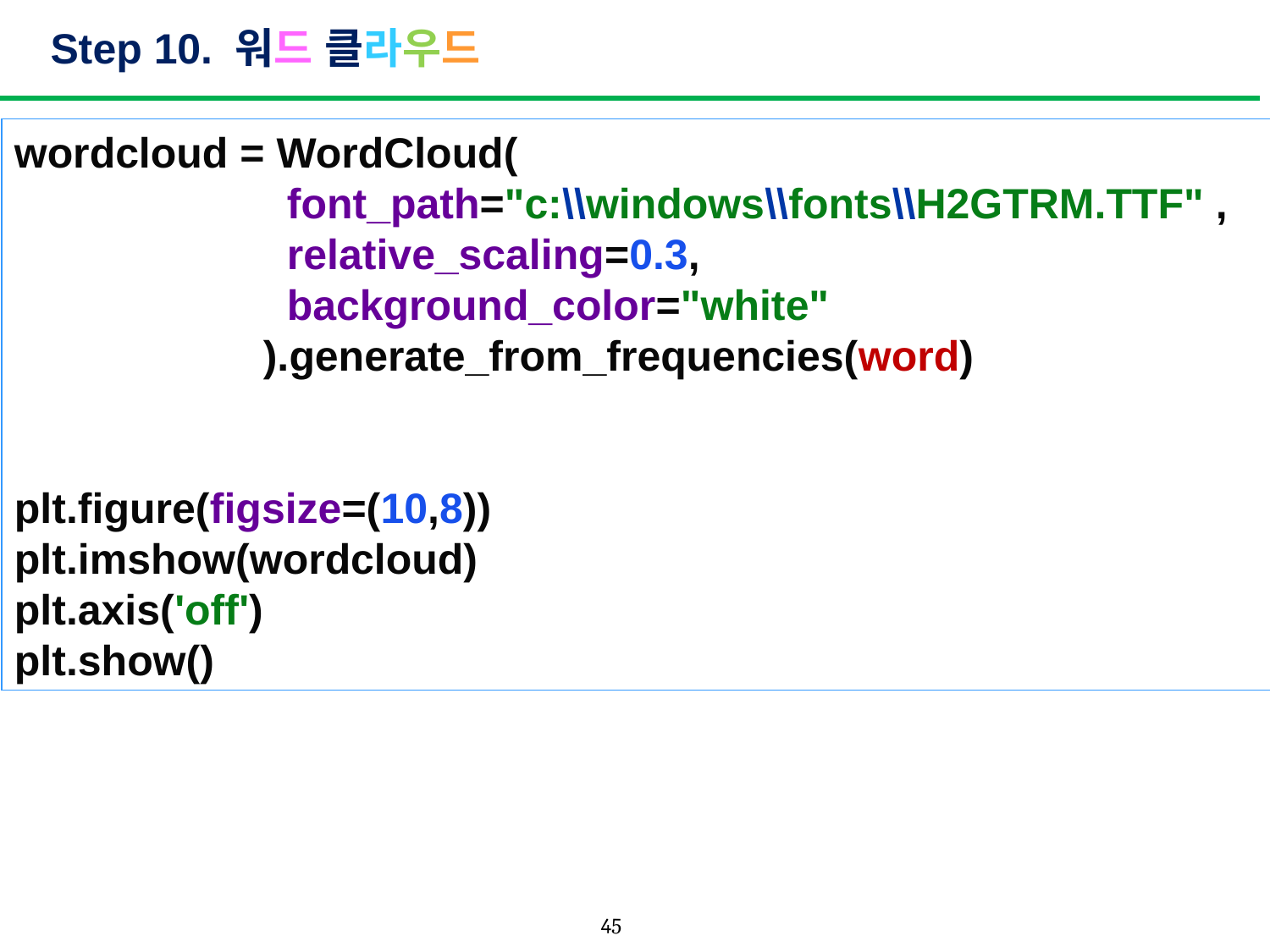

# Step 10. 워드 클라우드
wordcloud = WordCloud(
                       font_path="c:\\windows\\fonts\\H2GTRM.TTF" ,
                       relative_scaling=0.3,
                       background_color="white"
                     ).generate_from_frequencies(word)

plt.figure(figsize=(10,8))
plt.imshow(wordcloud)
plt.axis('off')
plt.show()
45